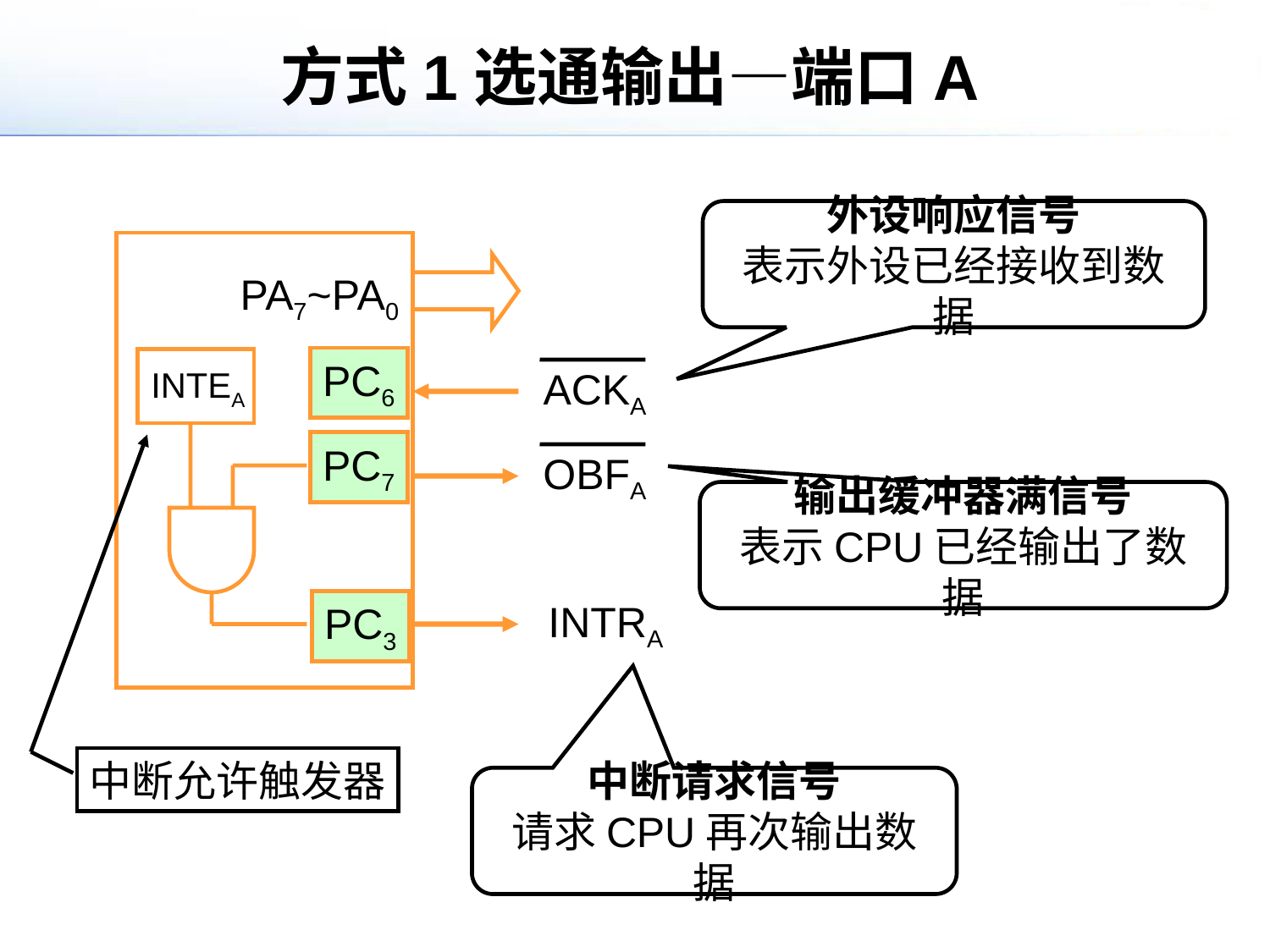

# 方式1选通输出—端口A
外设响应信号
表示外设已经接收到数据

PA7~PA0

PC6
INTEA
ACKA

PC7
OBFA

PC3
INTRA

中断允许触发器

输出缓冲器满信号
表示CPU已经输出了数据
中断请求信号
请求CPU再次输出数据